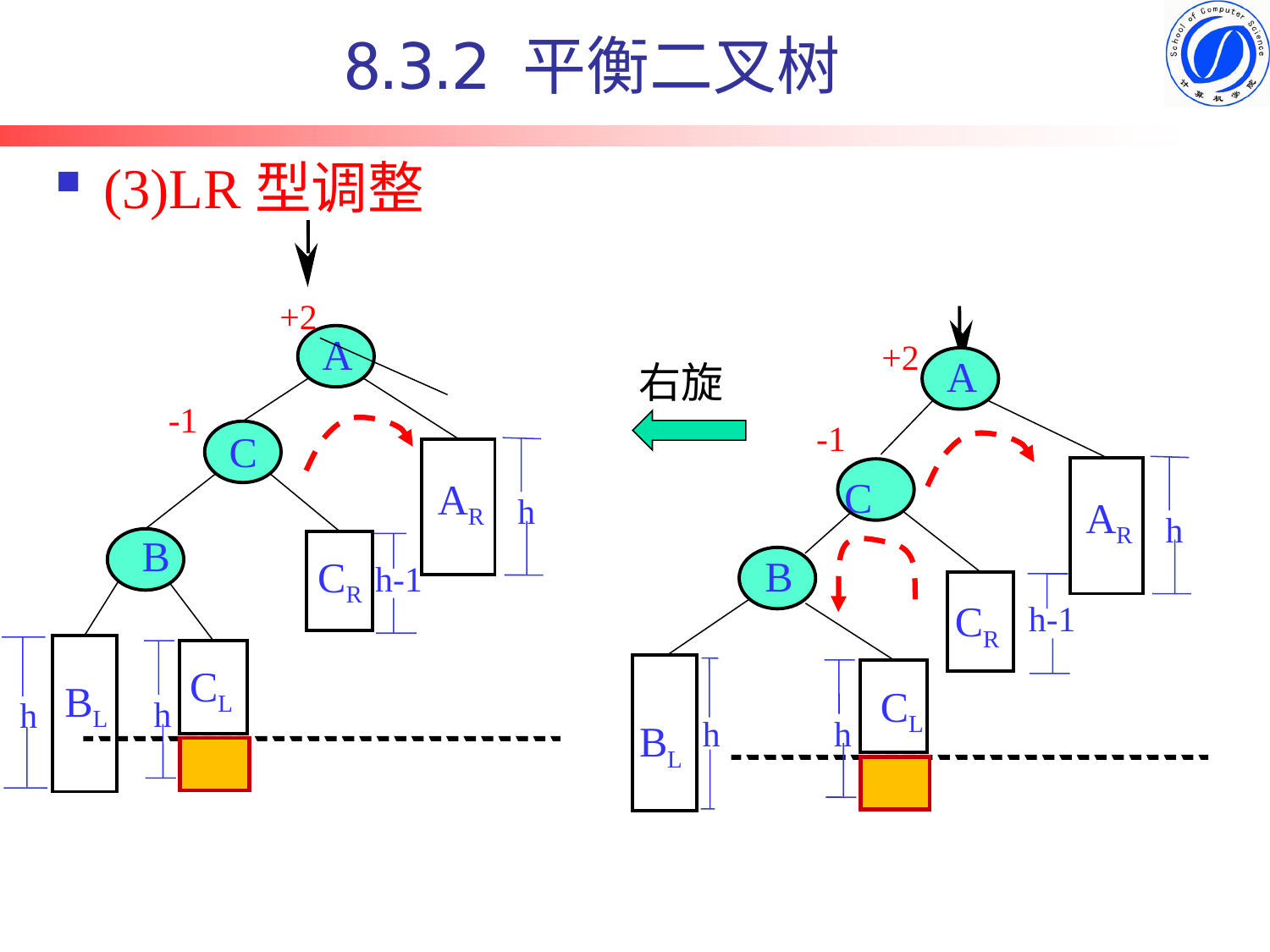

8.3.2 平衡二叉树
(3)LR型调整

+2
-1

A

h

AR
A

h

AR
+2
-1
右旋

C

B

h

BL

h

CL

C

h-1

CR

h-1

CR

B

h

BL

h

CL